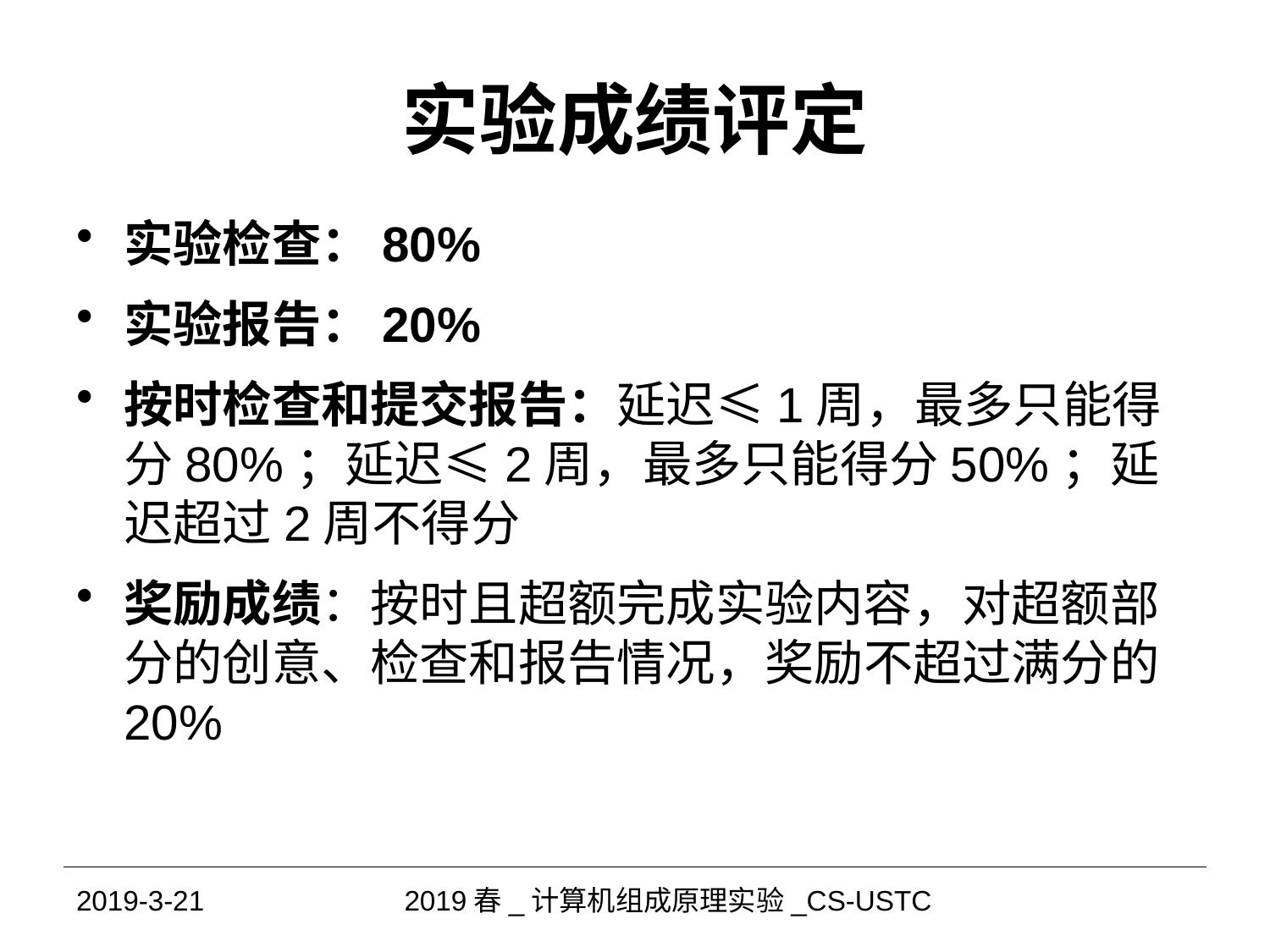

# 实验成绩评定
实验检查：80%
实验报告：20%
按时检查和提交报告：延迟≤1周，最多只能得分80%；延迟≤2周，最多只能得分50%；延迟超过2周不得分
奖励成绩：按时且超额完成实验内容，对超额部分的创意、检查和报告情况，奖励不超过满分的20%

2019-3-21
2019春_计算机组成原理实验_CS-USTC
4